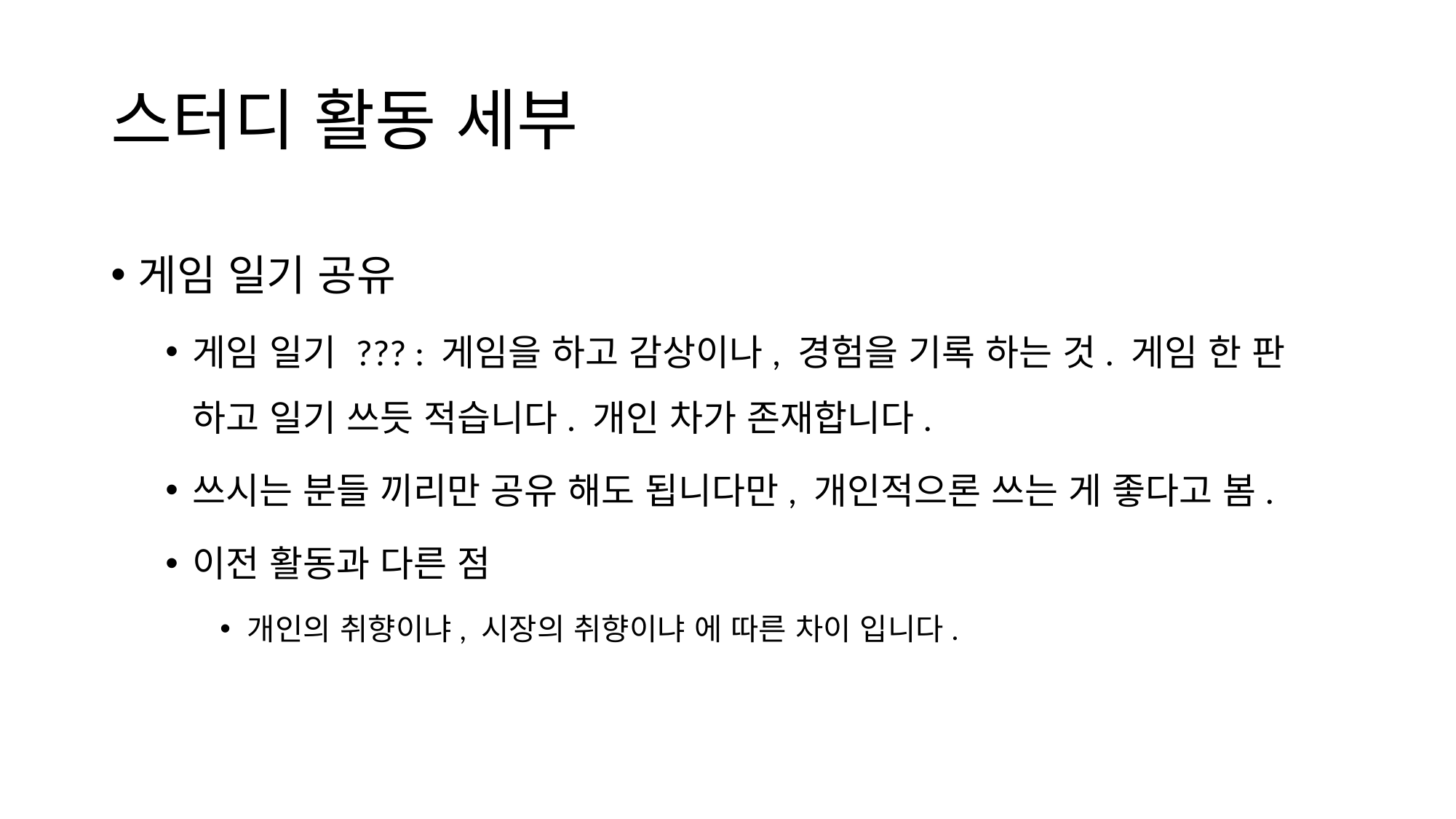

# 스터디 활동 세부
게임 일기 공유
게임 일기 ??? : 게임을 하고 감상이나, 경험을 기록 하는 것. 게임 한 판 하고 일기 쓰듯 적습니다. 개인 차가 존재합니다.
쓰시는 분들 끼리만 공유 해도 됩니다만, 개인적으론 쓰는 게 좋다고 봄.
이전 활동과 다른 점
개인의 취향이냐, 시장의 취향이냐 에 따른 차이 입니다.